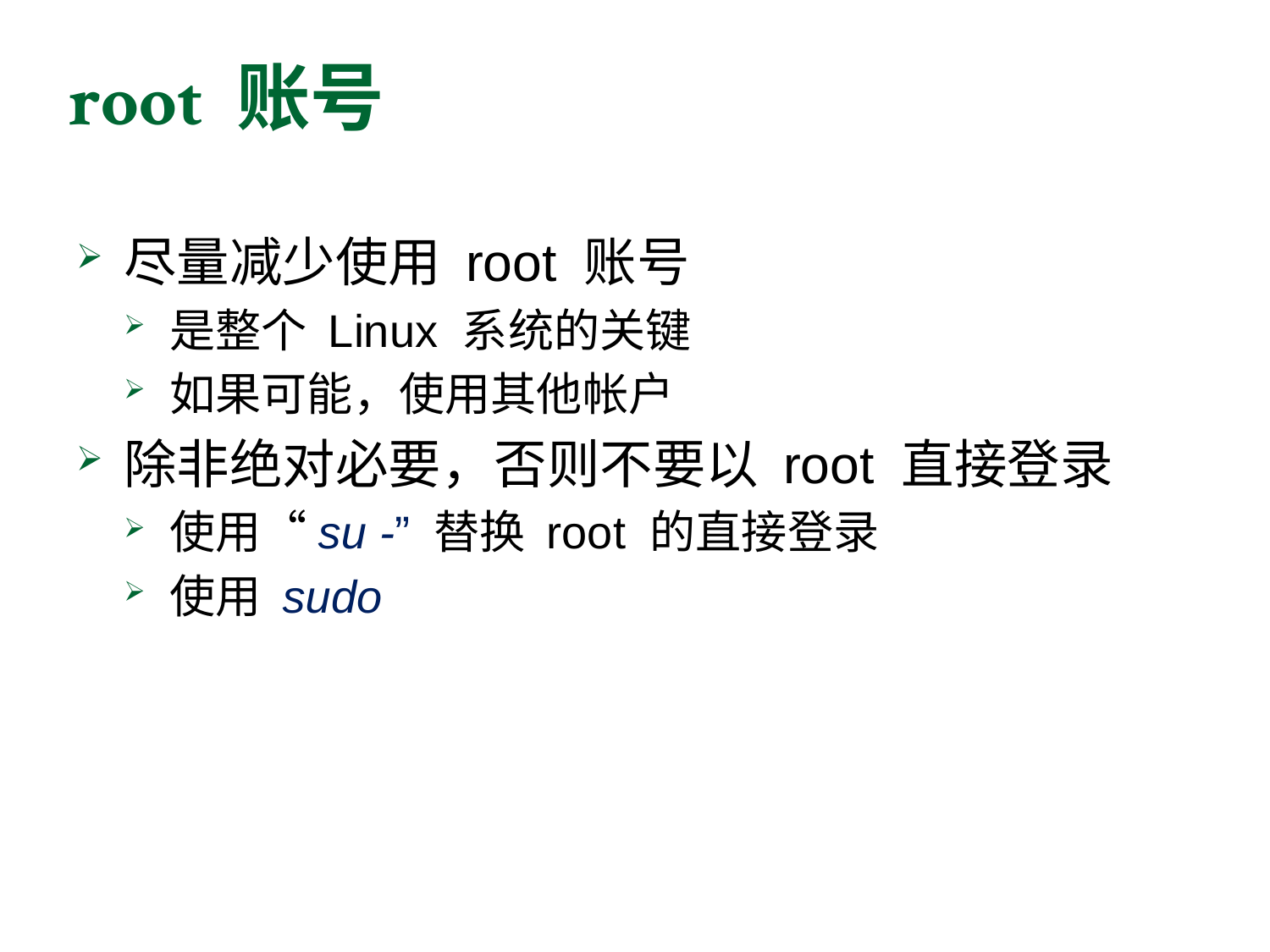

# root 账号
尽量减少使用 root 账号
是整个 Linux 系统的关键
如果可能，使用其他帐户
除非绝对必要，否则不要以 root 直接登录
使用“su -” 替换 root 的直接登录
使用 sudo